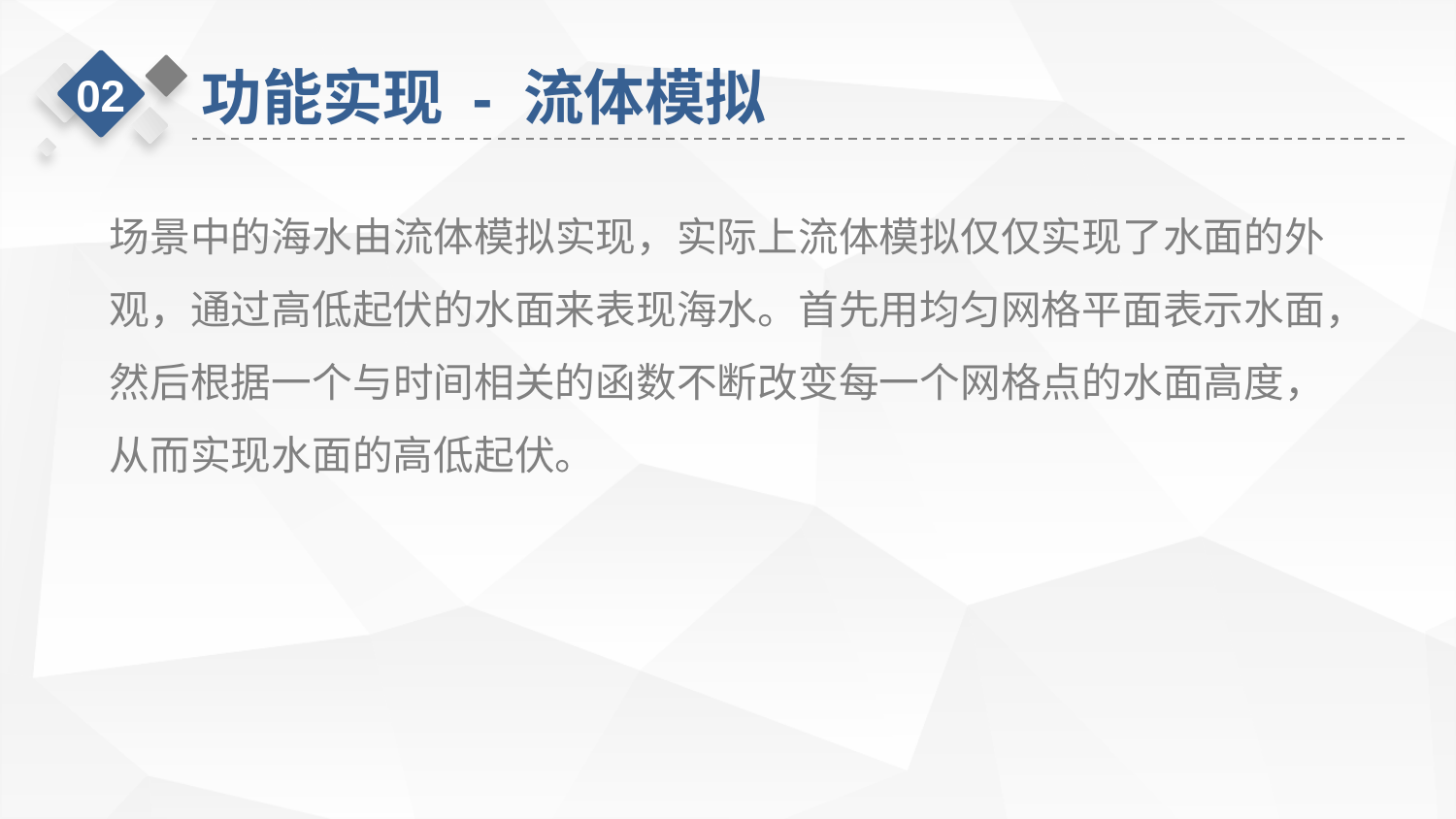

功能实现 - 流体模拟

02

场景中的海水由流体模拟实现，实际上流体模拟仅仅实现了水面的外观，通过高低起伏的水面来表现海水。首先用均匀网格平面表示水面，然后根据一个与时间相关的函数不断改变每一个网格点的水面高度，从而实现水面的高低起伏。